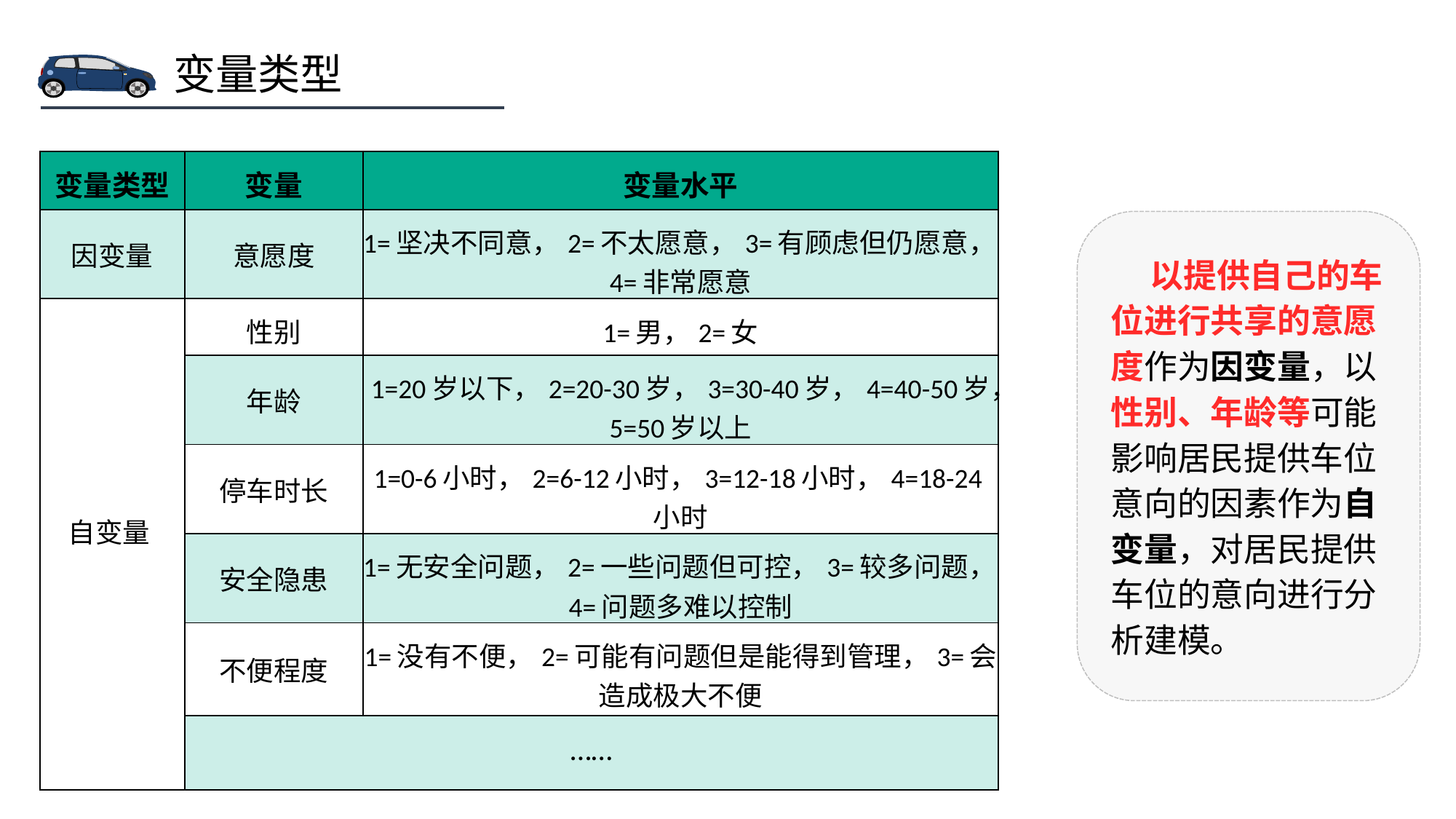

变量类型

| 变量类型 | 变量 | 变量水平 |
| --- | --- | --- |
| 因变量 | 意愿度 | 1=坚决不同意，2=不太愿意，3=有顾虑但仍愿意，4=非常愿意 |
| 自变量 | 性别 | 1=男，2=女 |
|  | 年龄 | 1=20岁以下，2=20-30岁，3=30-40岁，4=40-50岁，5=50岁以上 |
|  | 停车时长 | 1=0-6小时，2=6-12小时，3=12-18小时，4=18-24小时 |
|  | 安全隐患 | 1=无安全问题，2=一些问题但可控，3=较多问题，4=问题多难以控制 |
|  | 不便程度 | 1=没有不便，2=可能有问题但是能得到管理，3=会造成极大不便 |
|  | …… |  |

     以提供自己的车位进行共享的意愿度作为因变量，以性别、年龄等可能影响居民提供车位意向的因素作为自变量，对居民提供车位的意向进行分析建模。